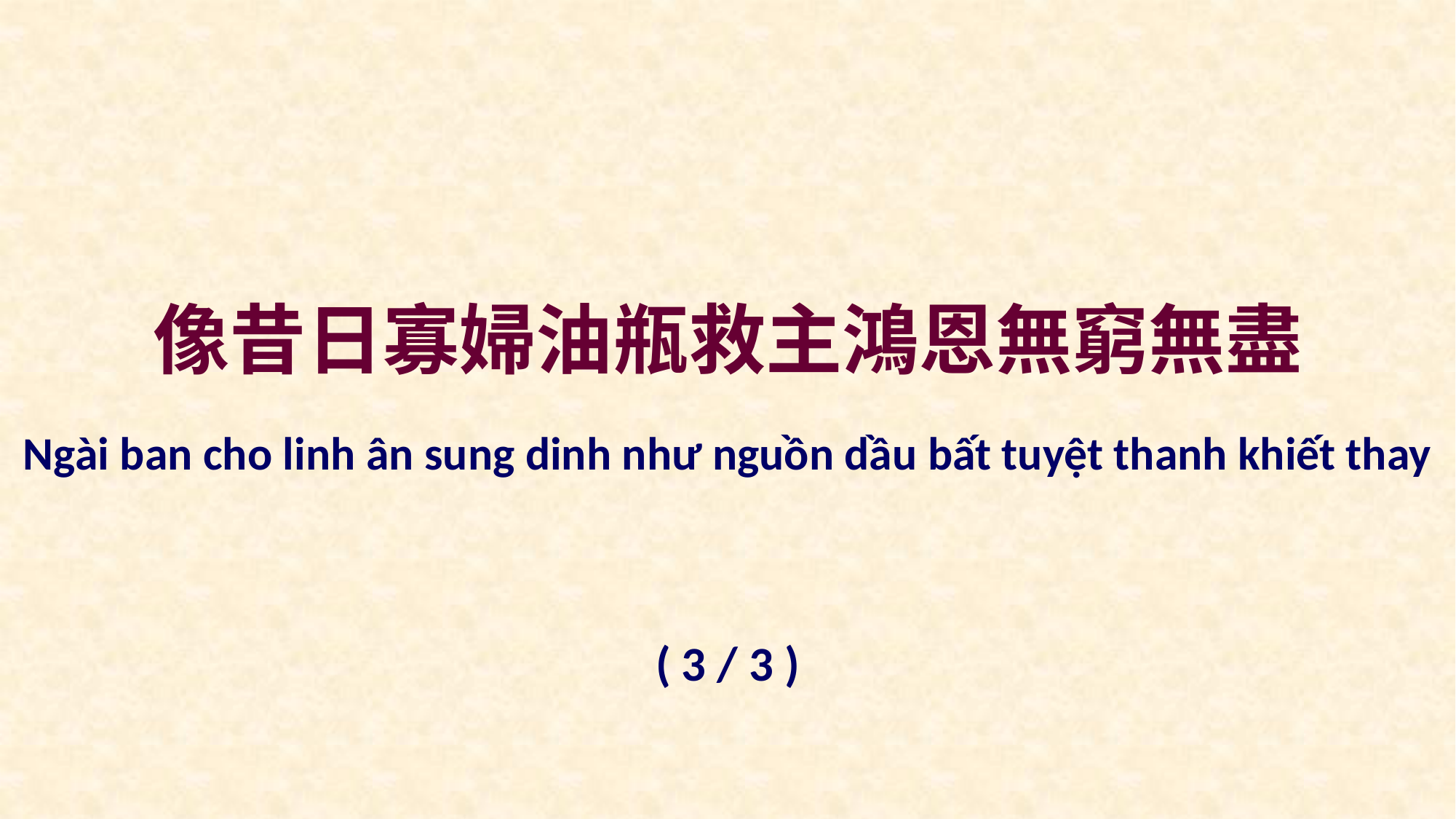

像昔日寡婦油瓶救主鴻恩無窮無盡
Ngài ban cho linh ân sung dinh như nguồn dầu bất tuyệt thanh khiết thay
( 3 / 3 )